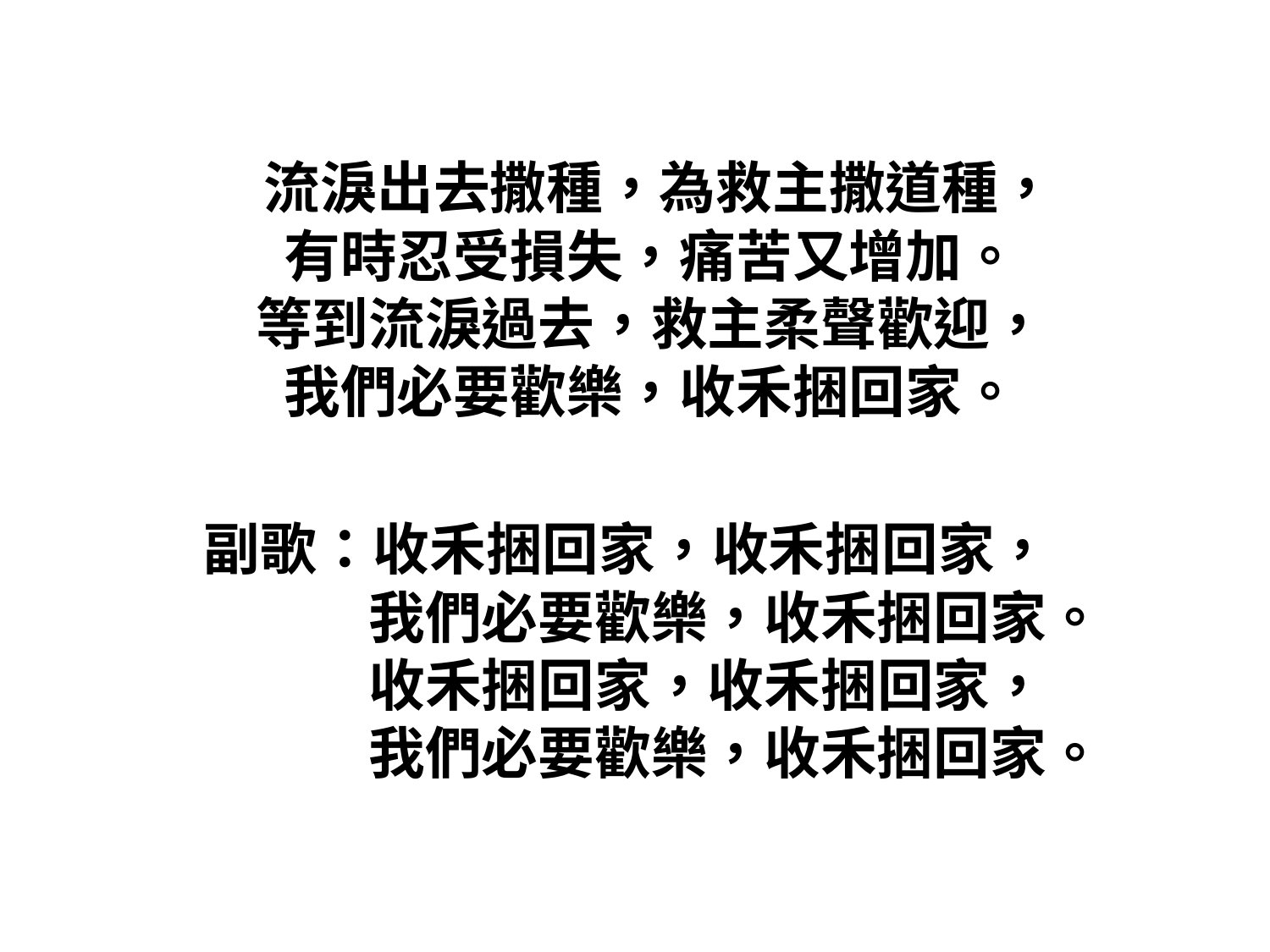

#
    流淚出去撒種，為救主撒道種，
有時忍受損失，痛苦又增加。
等到流淚過去，救主柔聲歡迎，
我們必要歡樂，收禾捆回家。

副歌：收禾捆回家，收禾捆回家，
　　　我們必要歡樂，收禾捆回家。
　　收禾捆回家，收禾捆回家，
　　　我們必要歡樂，收禾捆回家。